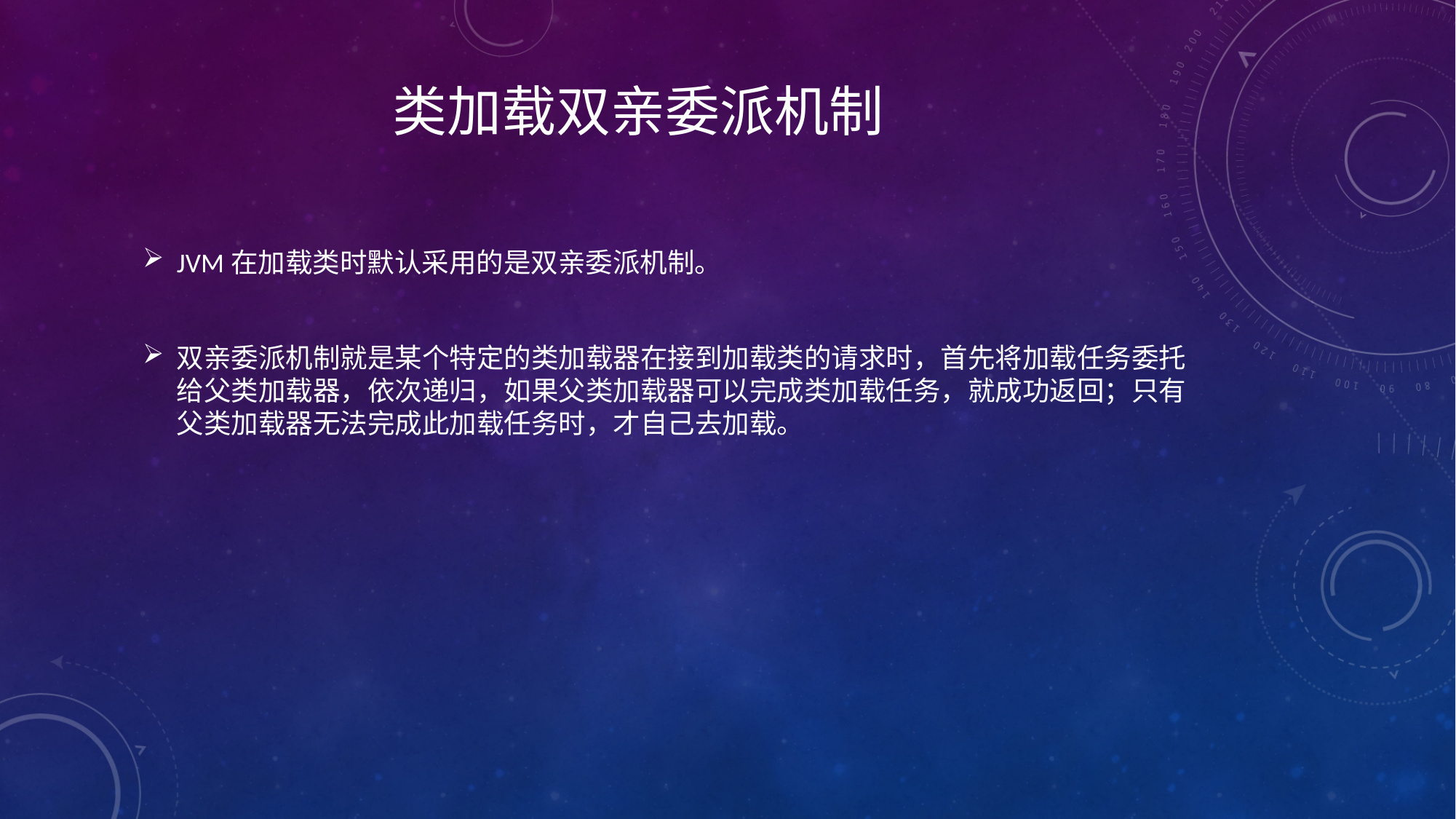

# 类加载双亲委派机制
JVM在加载类时默认采用的是双亲委派机制。

双亲委派机制就是某个特定的类加载器在接到加载类的请求时，首先将加载任务委托给父类加载器，依次递归，如果父类加载器可以完成类加载任务，就成功返回；只有父类加载器无法完成此加载任务时，才自己去加载。